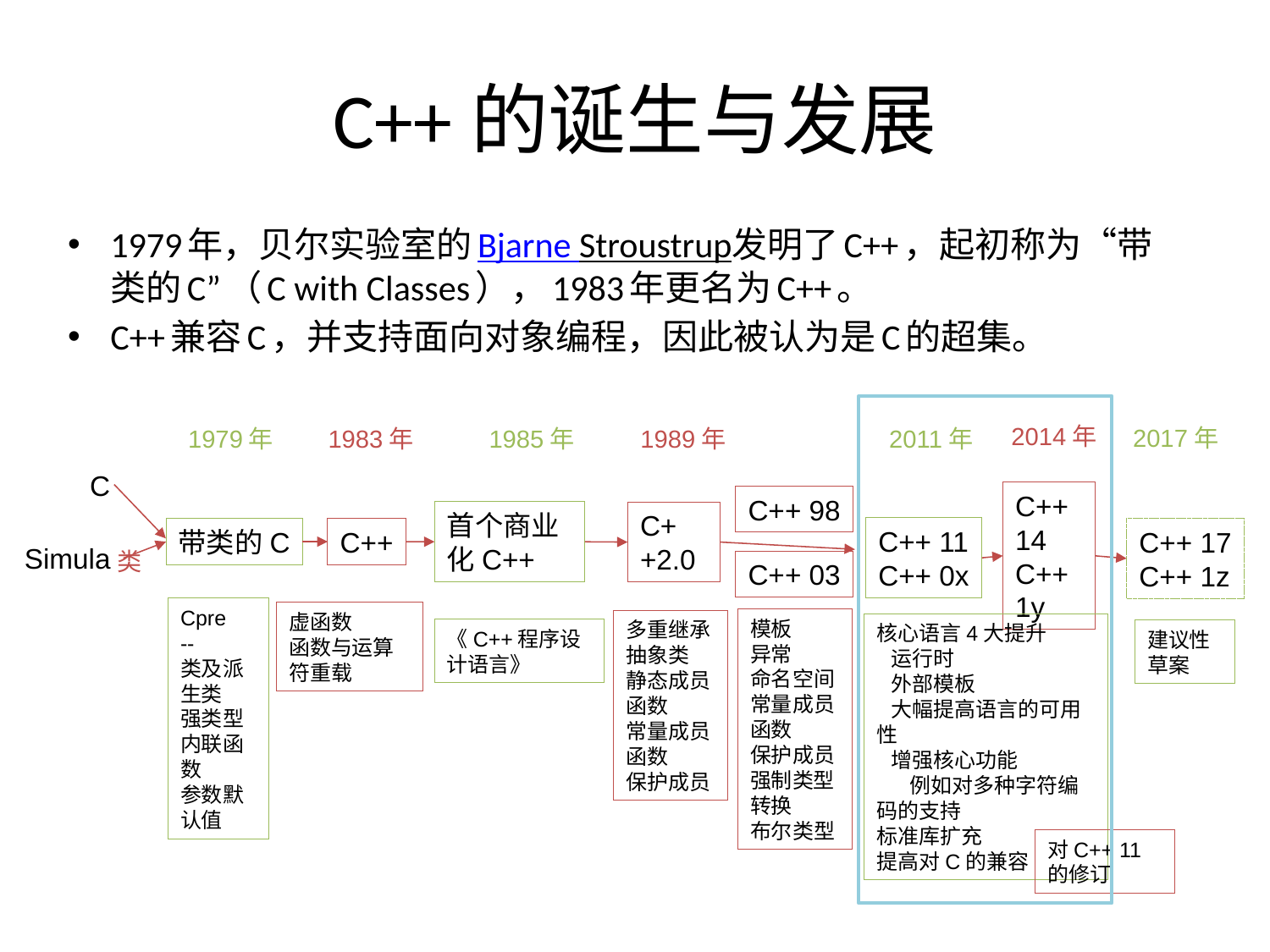

# C++的诞生与发展
1979年，贝尔实验室的Bjarne Stroustrup发明了C++，起初称为“带类的C”（C with Classes），1983年更名为C++。
C++兼容C，并支持面向对象编程，因此被认为是C的超集。

2014年
2017年
1985年
2011年
1979年
1983年
1989年
C
C++ 14
C++ 1y
C++ 98
首个商业化C++
C++2.0
C++ 11
C++ 0x
C++ 17
C++ 1z
带类的C
C++
Simula
类
C++ 03
Cpre
--
类及派生类
强类型
内联函数
参数默认值
虚函数
函数与运算符重载
模板
异常
命名空间
常量成员函数
保护成员
强制类型转换
布尔类型
多重继承
抽象类
静态成员函数
常量成员函数
保护成员
核心语言4大提升
  运行时
  外部模板
  大幅提高语言的可用性
  增强核心功能
      例如对多种字符编码的支持
标准库扩充
提高对C的兼容
《C++程序设计语言》
建议性草案
对C++ 11的修订